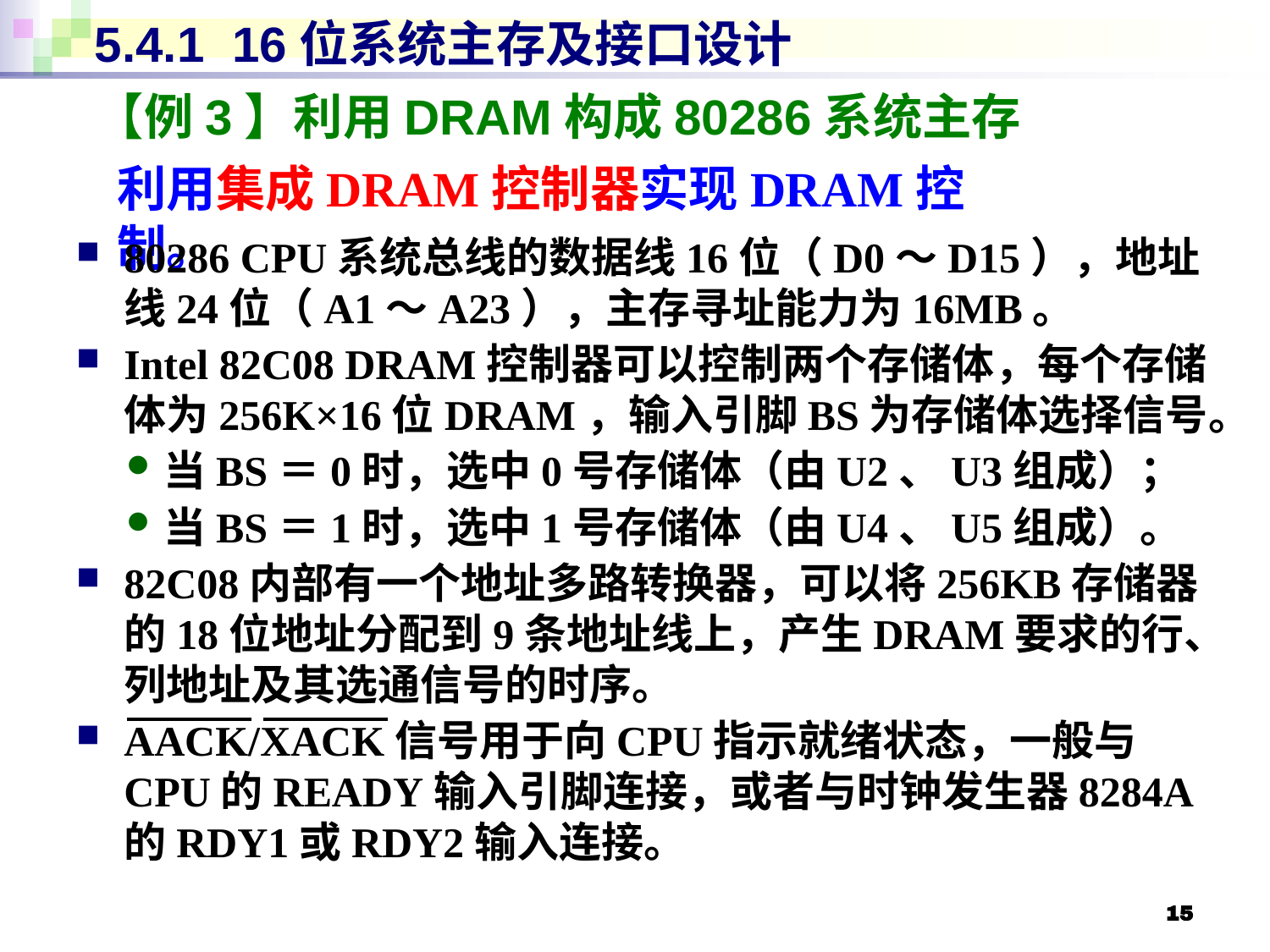

# 5.4.1  16位系统主存及接口设计
【例3】利用DRAM构成80286系统主存
利用集成DRAM控制器实现DRAM控制。
80286 CPU系统总线的数据线16位（D0～D15），地址线24位（A1～A23），主存寻址能力为16MB。
Intel 82C08 DRAM控制器可以控制两个存储体，每个存储体为256K×16位DRAM，输入引脚BS为存储体选择信号。
当BS＝0时，选中0号存储体（由U2、U3组成）；
当BS＝1时，选中1号存储体（由U4、U5组成）。
82C08内部有一个地址多路转换器，可以将256KB存储器的18位地址分配到9条地址线上，产生DRAM要求的行、列地址及其选通信号的时序。
AACK/XACK信号用于向CPU指示就绪状态，一般与CPU的READY输入引脚连接，或者与时钟发生器8284A的RDY1或RDY2输入连接。
15